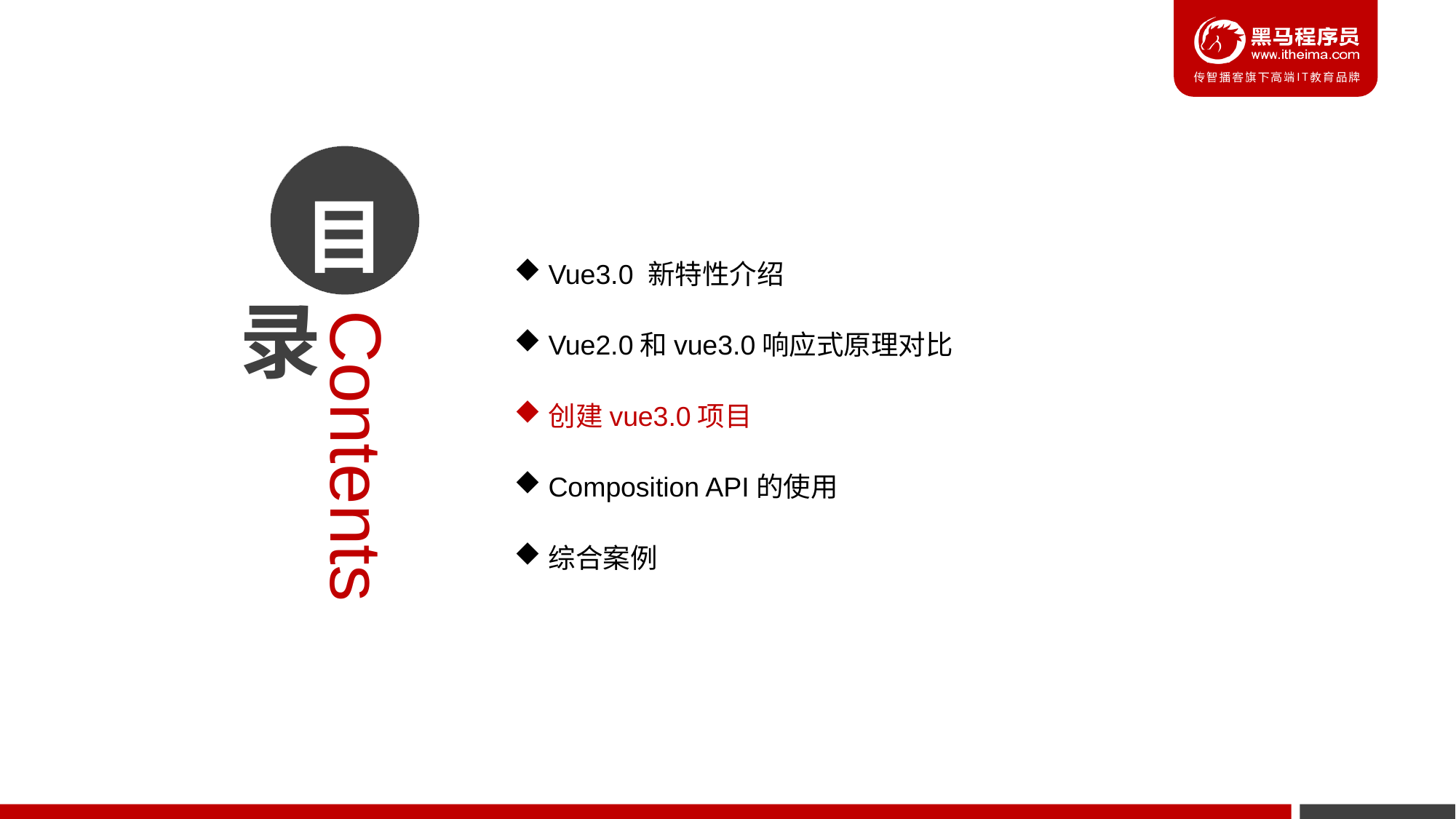

Vue3.0 新特性介绍
Vue2.0和vue3.0响应式原理对比
创建vue3.0项目
Composition API的使用
综合案例